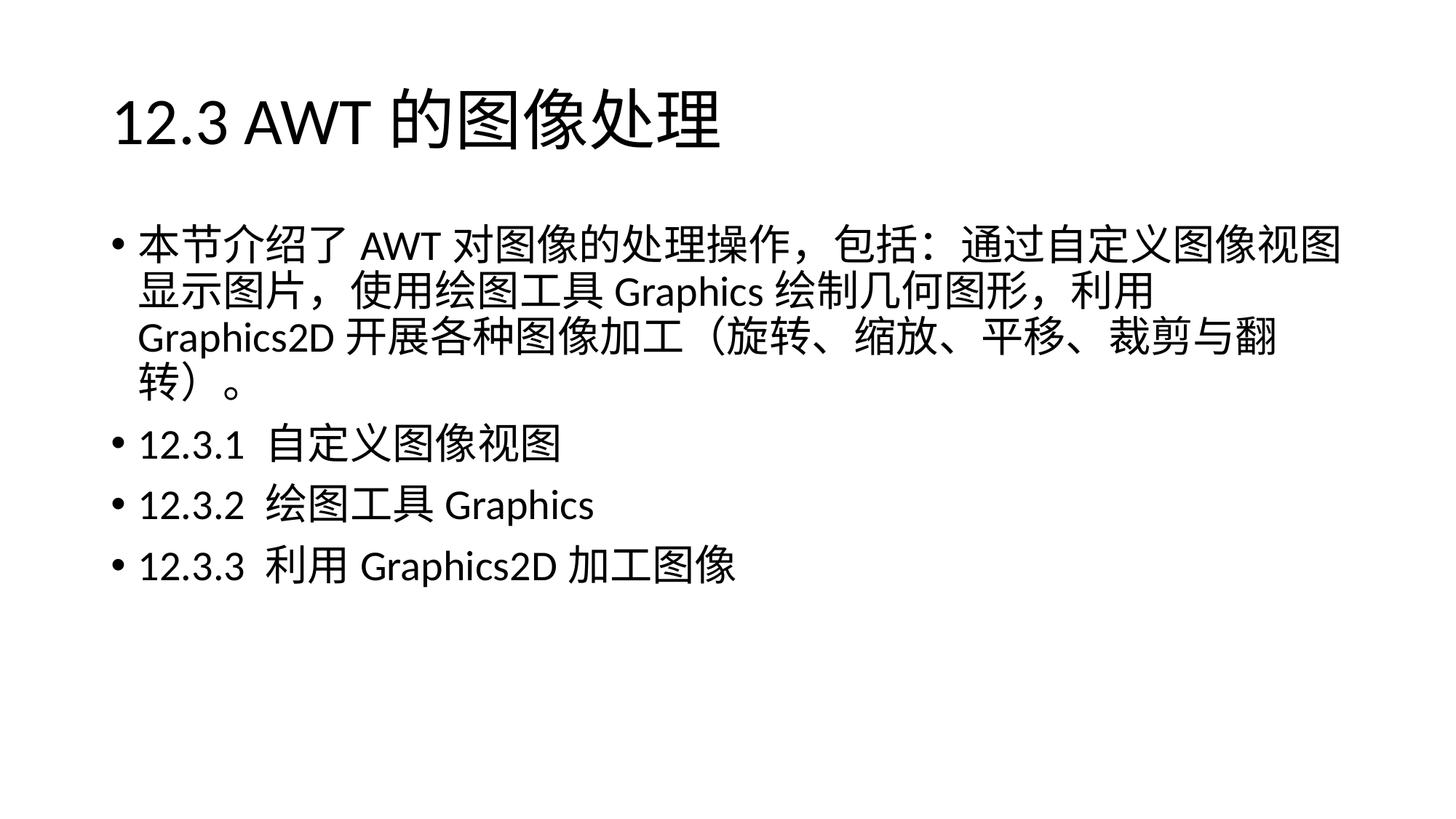

# 12.3 AWT的图像处理
本节介绍了AWT对图像的处理操作，包括：通过自定义图像视图显示图片，使用绘图工具Graphics绘制几何图形，利用Graphics2D开展各种图像加工（旋转、缩放、平移、裁剪与翻转）。
12.3.1 自定义图像视图
12.3.2 绘图工具Graphics
12.3.3 利用Graphics2D加工图像